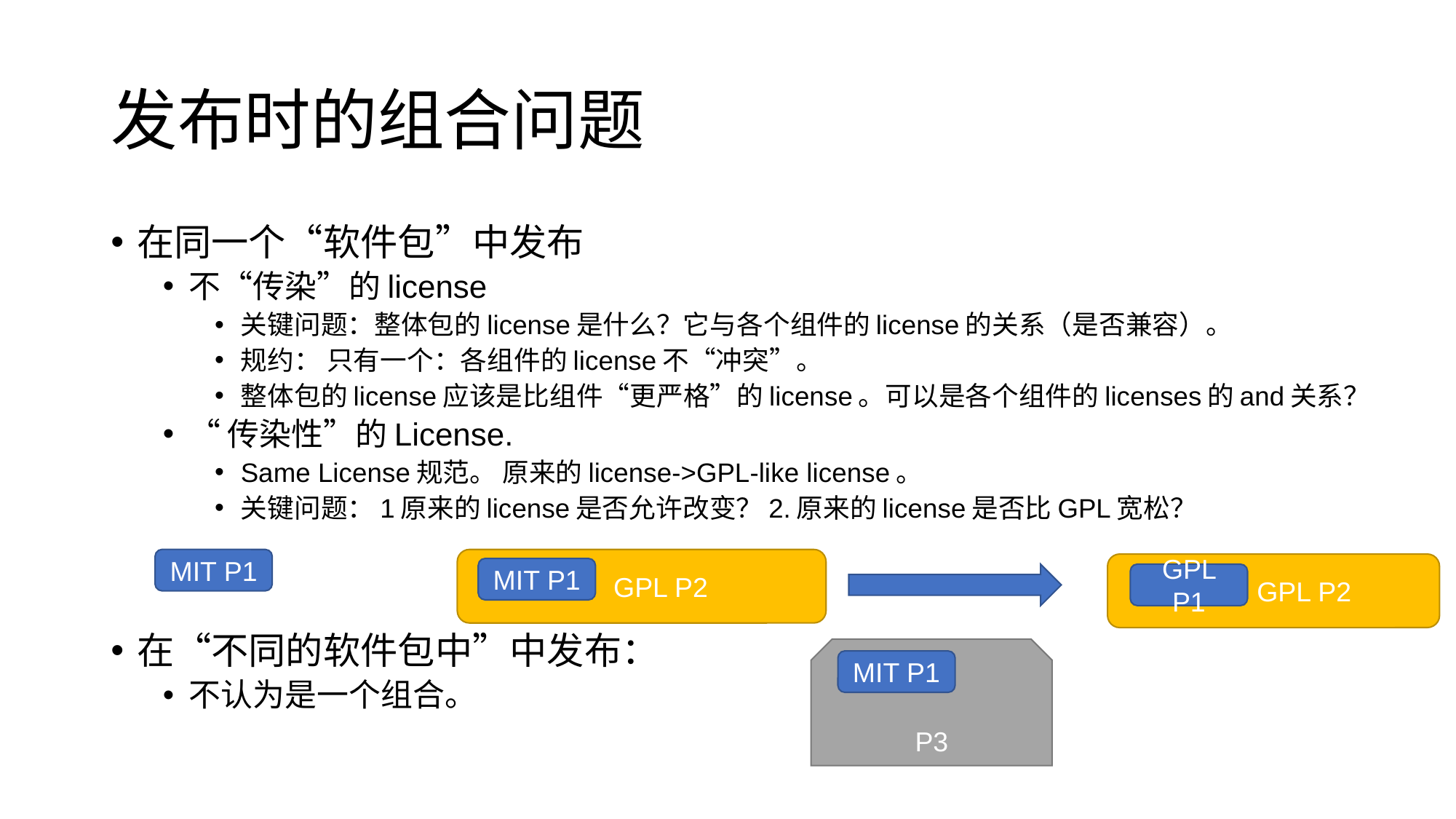

# 发布时的组合问题
在同一个“软件包”中发布
不“传染”的license
关键问题：整体包的license是什么？它与各个组件的license的关系（是否兼容）。
规约： 只有一个：各组件的license不“冲突”。
整体包的license应该是比组件“更严格”的license。可以是各个组件的licenses的and关系？
“传染性”的License.
Same License规范。 原来的license->GPL-like license。
关键问题：1原来的license是否允许改变？2.原来的license是否比GPL宽松？

在“不同的软件包中”中发布：
不认为是一个组合。
MIT P1
     GPL P2
        GPL P2
MIT P1

GPL P1

P3
MIT P1